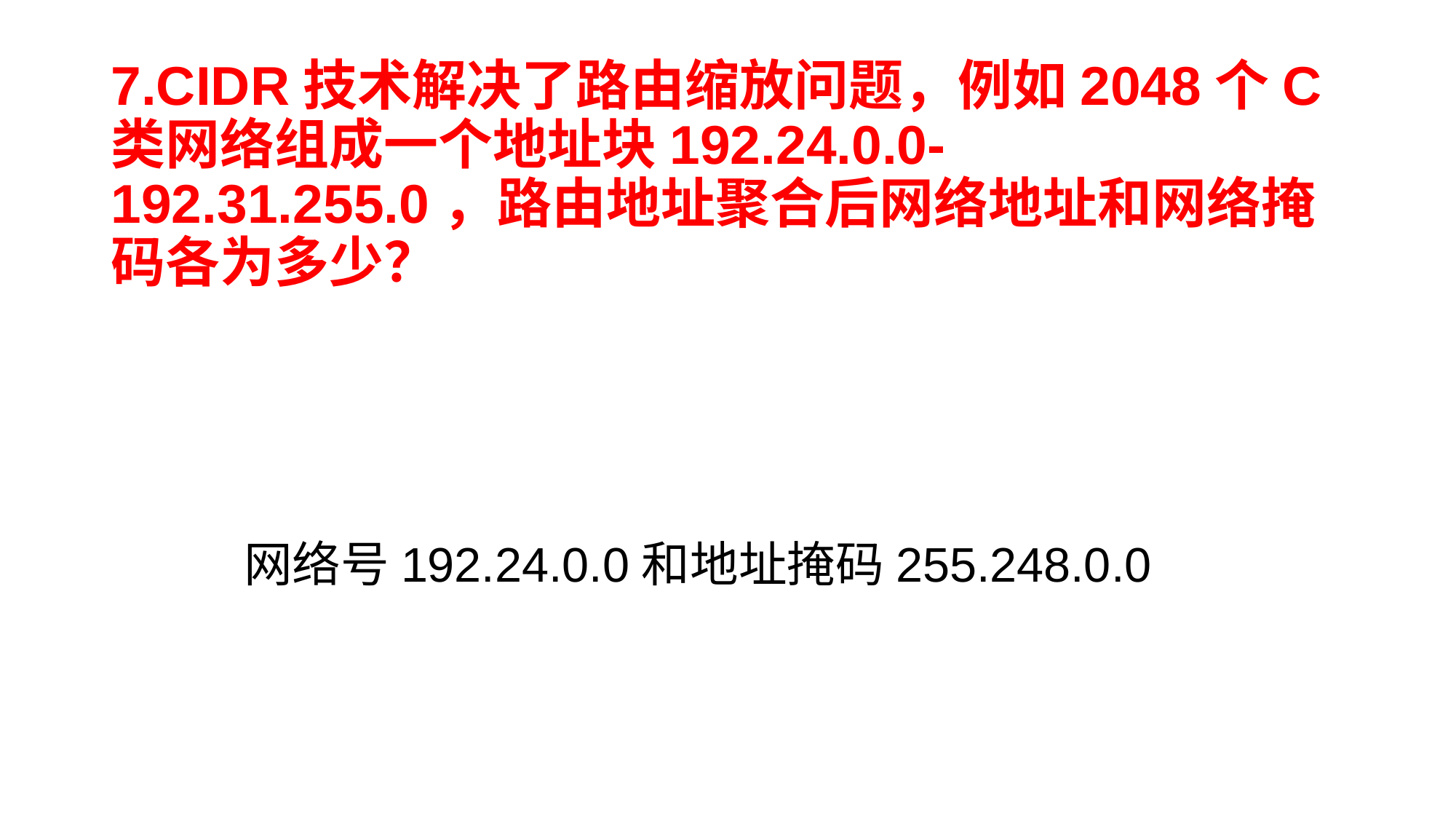

# 7.CIDR技术解决了路由缩放问题，例如2048个C类网络组成一个地址块192.24.0.0- 192.31.255.0，路由地址聚合后网络地址和网络掩码各为多少？
网络号192.24.0.0和地址掩码255.248.0.0